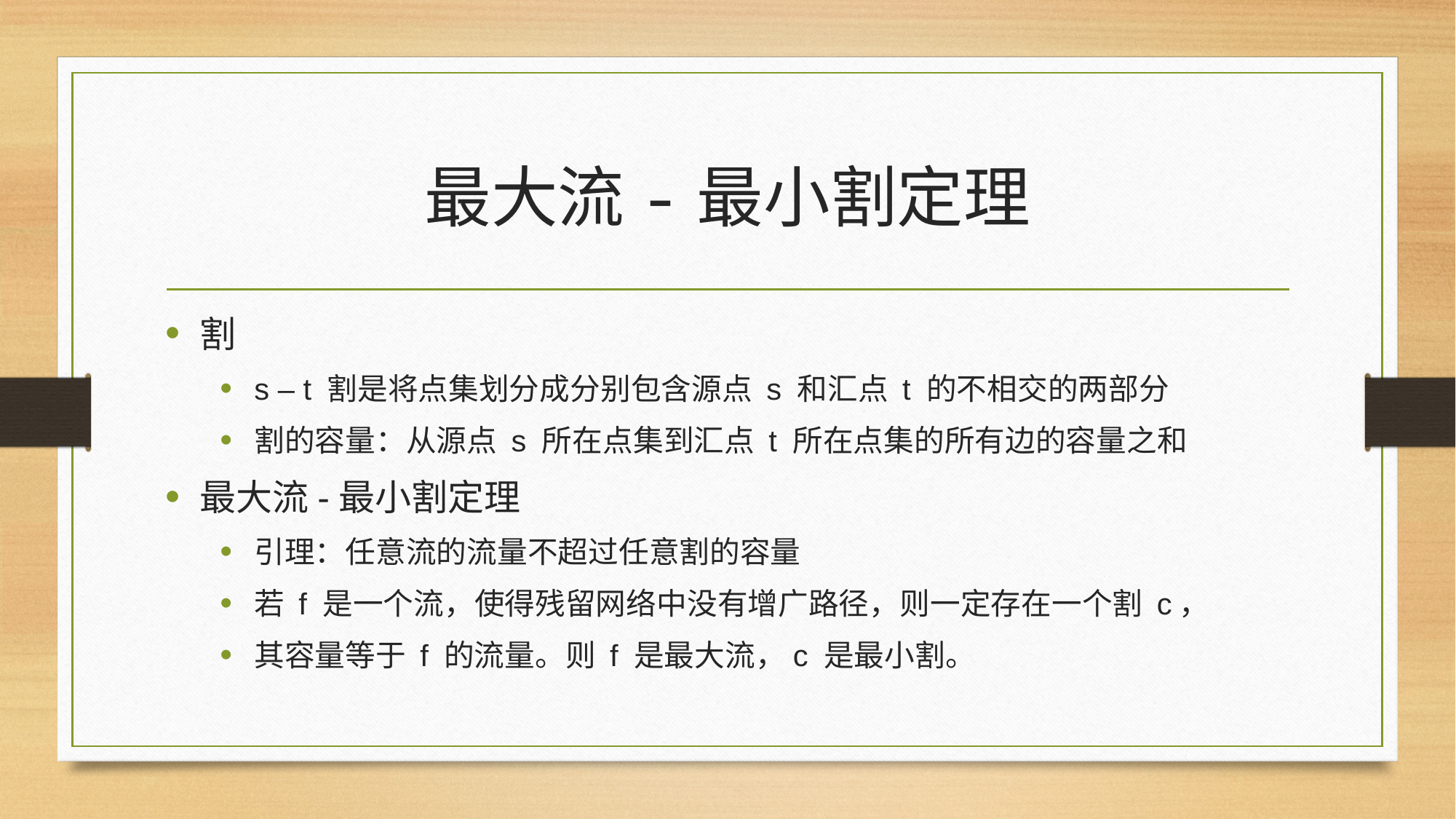

# 最大流-最小割定理
割
s – t 割是将点集划分成分别包含源点 s 和汇点 t 的不相交的两部分
割的容量：从源点 s 所在点集到汇点 t 所在点集的所有边的容量之和
最大流-最小割定理
引理：任意流的流量不超过任意割的容量
若 f 是一个流，使得残留网络中没有增广路径，则一定存在一个割 c，
其容量等于 f 的流量。则 f 是最大流，c 是最小割。